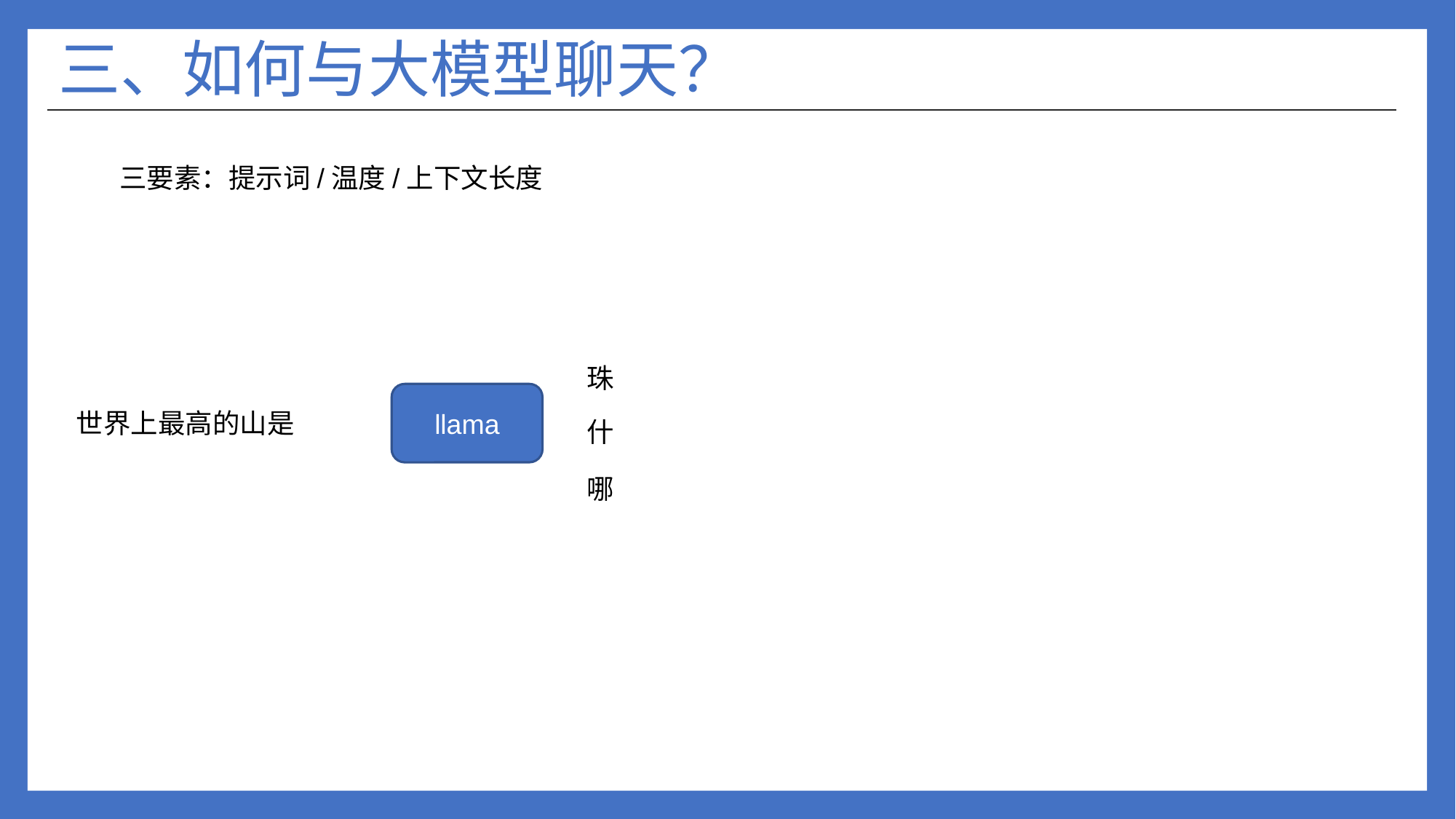

# 三、如何与大模型聊天？
三要素：提示词/温度/上下文长度
珠
llama
世界上最高的山是
什
哪